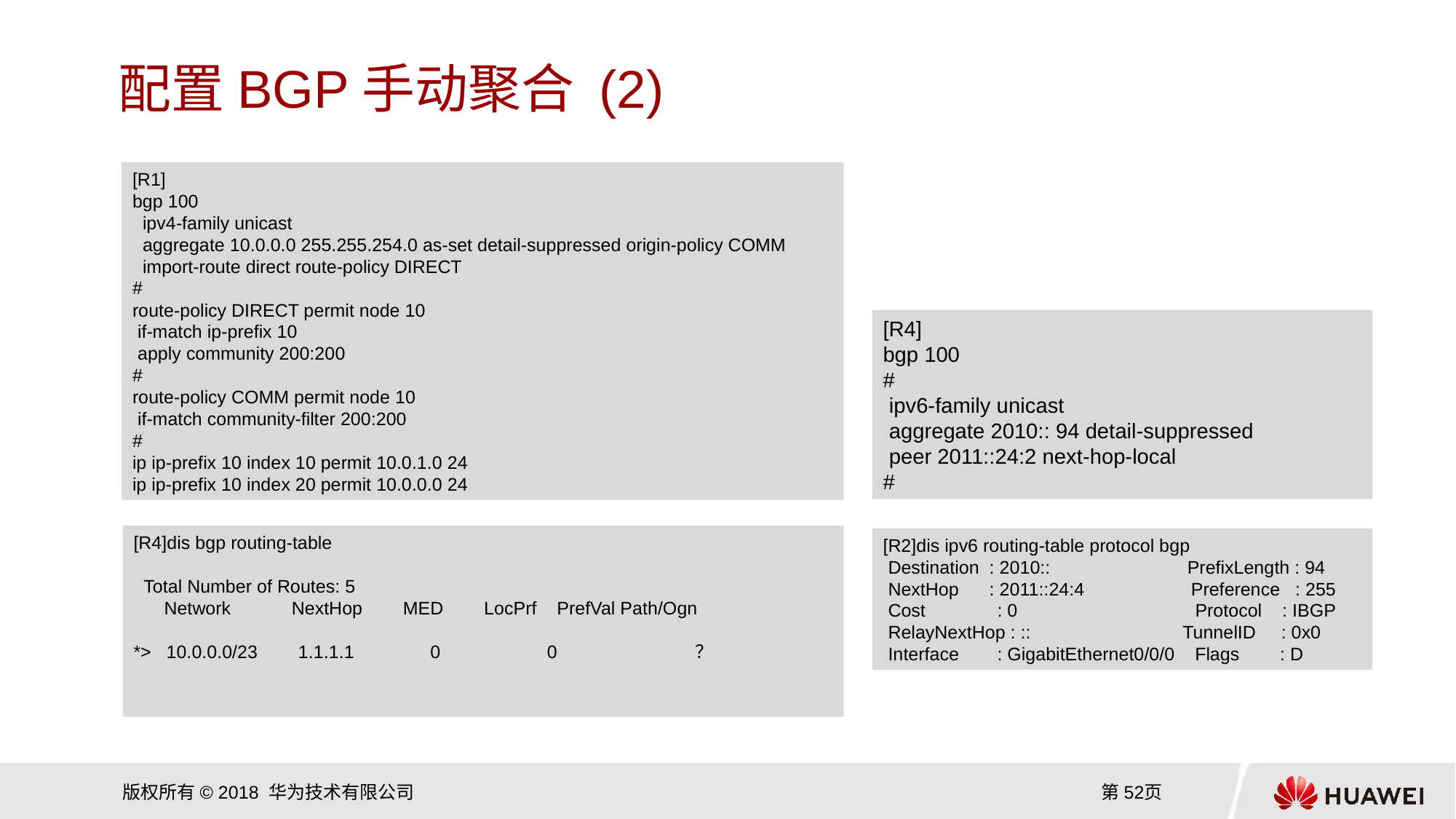

# 配置BGP手动聚合 (2)
[R1]
bgp 100
  ipv4-family unicast
  aggregate 10.0.0.0 255.255.254.0 as-set detail-suppressed origin-policy COMM
  import-route direct route-policy DIRECT
#
route-policy DIRECT permit node 10
 if-match ip-prefix 10
 apply community 200:200
#
route-policy COMM permit node 10
 if-match community-filter 200:200
#
ip ip-prefix 10 index 10 permit 10.0.1.0 24
ip ip-prefix 10 index 20 permit 10.0.0.0 24
[R4]
bgp 100
#
 ipv6-family unicast
 aggregate 2010:: 94 detail-suppressed
 peer 2011::24:2 next-hop-local
#
[R4]dis bgp routing-table

  Total Number of Routes: 5
      Network            NextHop        MED        LocPrf    PrefVal Path/Ogn

*>   10.0.0.0/23        1.1.1.1               0                     0                          ？
[R2]dis ipv6 routing-table protocol bgp
 Destination  : 2010::                           PrefixLength : 94
 NextHop      : 2011::24:4                     Preference   : 255
 Cost        	 : 0                                   Protocol    : IBGP
 RelayNextHop : ::                              TunnelID     : 0x0
 Interface   	 : GigabitEthernet0/0/0    Flags        : D